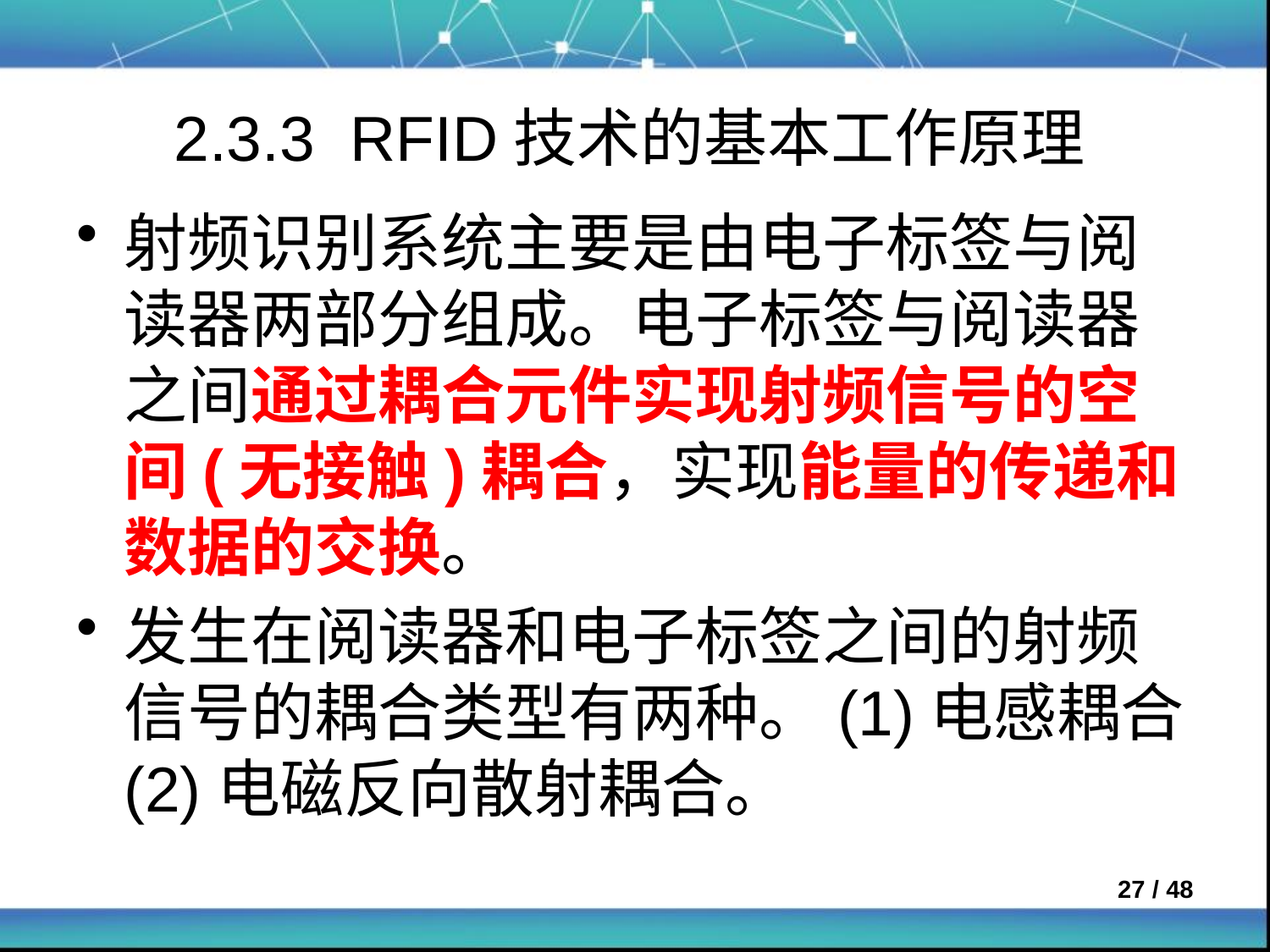

# 2.3.3  RFID技术的基本工作原理
射频识别系统主要是由电子标签与阅读器两部分组成。电子标签与阅读器之间通过耦合元件实现射频信号的空间(无接触)耦合，实现能量的传递和数据的交换。
发生在阅读器和电子标签之间的射频信号的耦合类型有两种。(1)电感耦合(2)电磁反向散射耦合。
27 / 48